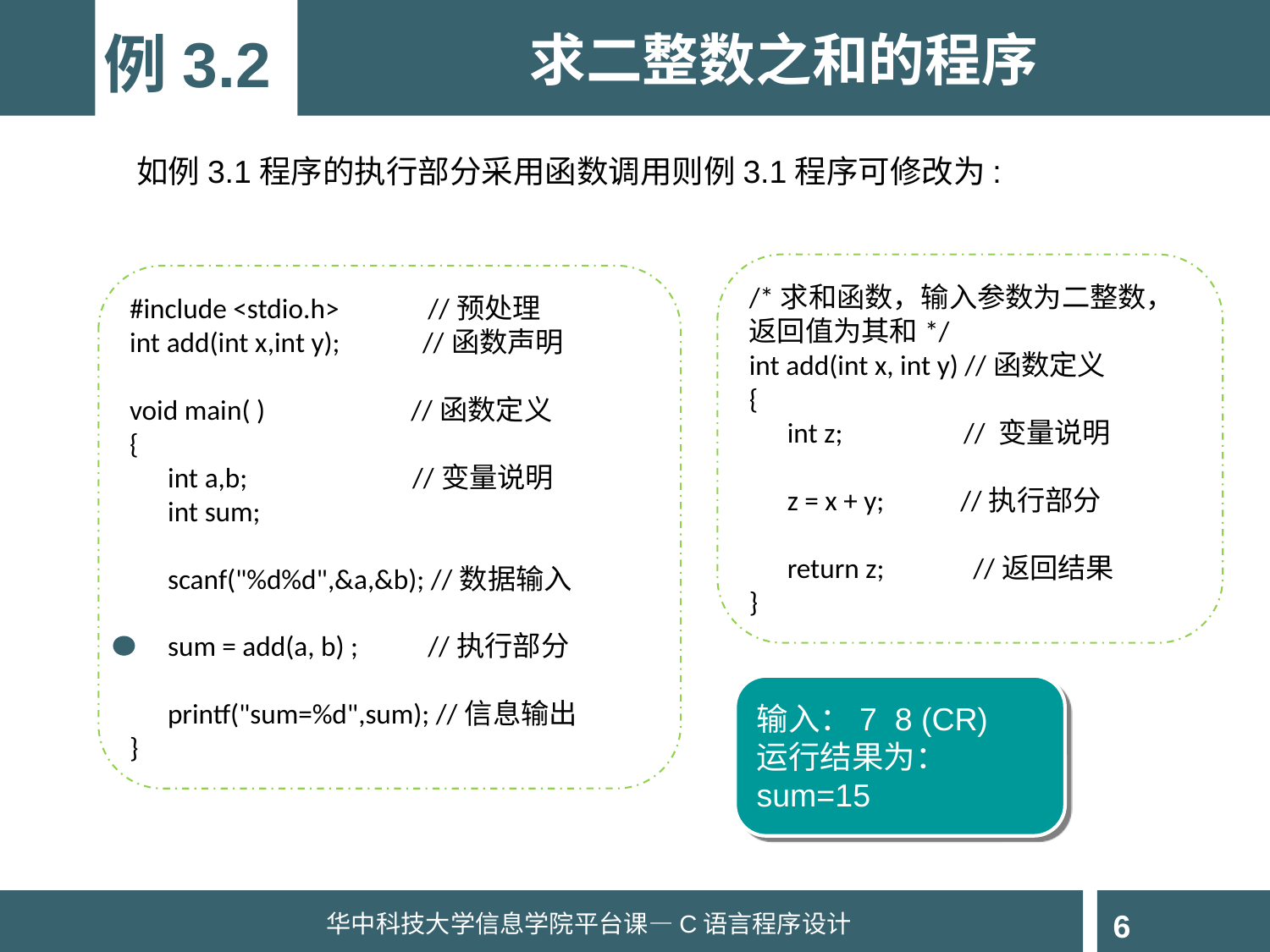

求二整数之和的程序
例3.2
 如例3.1程序的执行部分采用函数调用则例3.1程序可修改为:
/*求和函数，输入参数为二整数，返回值为其和*/
int add(int x, int y) //函数定义
{
      int z;                   // 变量说明

      z = x + y;            //执行部分

      return z;              //返回结果
}
#include <stdio.h>              //预处理
int add(int x,int y);             //函数声明

void main( )                       //函数定义
{
      int a,b;                          //变量说明
      int sum;

      scanf("%d%d",&a,&b); //数据输入

      sum = add(a, b) ;           //执行部分

      printf("sum=%d",sum); //信息输出
}

输入：7  8 (CR)
运行结果为：
sum=15